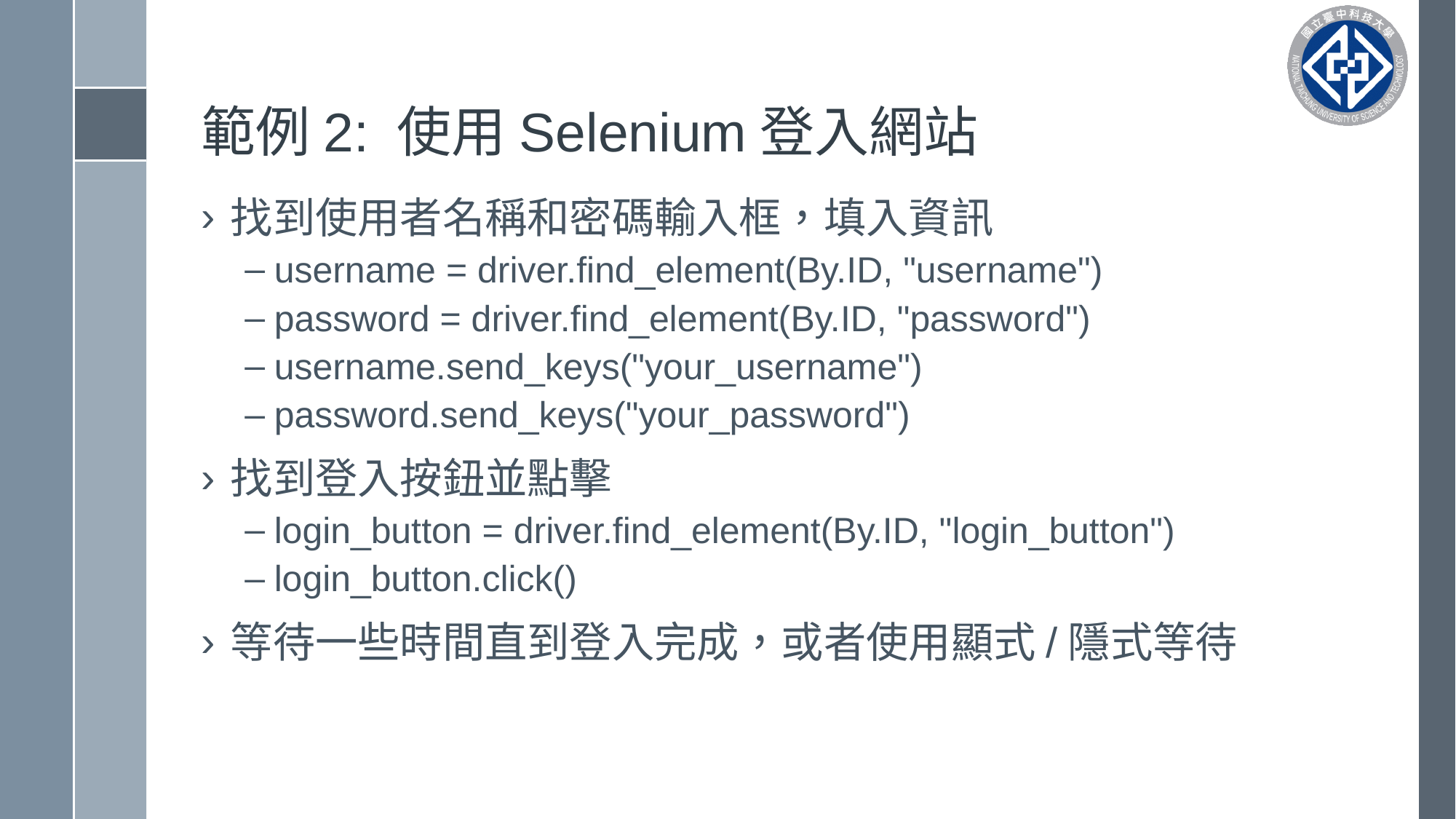

# 範例2: 使用Selenium登入網站
找到使用者名稱和密碼輸入框，填入資訊
username = driver.find_element(By.ID, "username")
password = driver.find_element(By.ID, "password")
username.send_keys("your_username")
password.send_keys("your_password")
找到登入按鈕並點擊
login_button = driver.find_element(By.ID, "login_button")
login_button.click()
等待一些時間直到登入完成，或者使用顯式/隱式等待